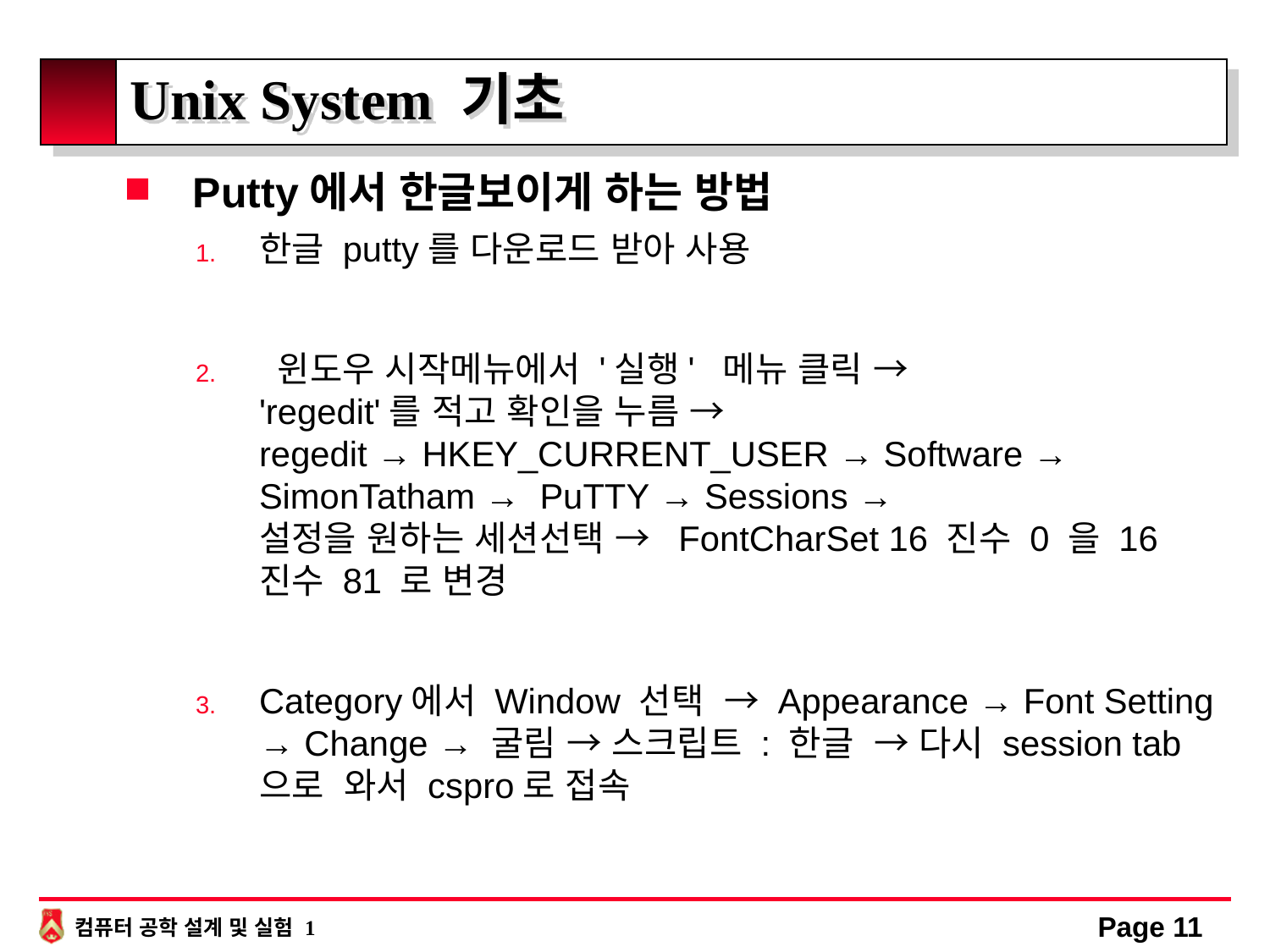

# Unix System 기초
Putty에서 한글보이게 하는 방법
한글 putty를 다운로드 받아 사용

 윈도우 시작메뉴에서 '실행'  메뉴 클릭 →
'regedit'를 적고 확인을 누름 →
regedit → HKEY_CURRENT_USER → Software → SimonTatham →  PuTTY → Sessions →
설정을 원하는 세션선택 →  FontCharSet 16 진수 0 을 16 진수 81 로 변경

Category에서 Window 선택  → Appearance → Font Setting → Change → 굴림 → 스크립트 : 한글  → 다시 session tab 으로  와서 cspro로 접속

Page 11